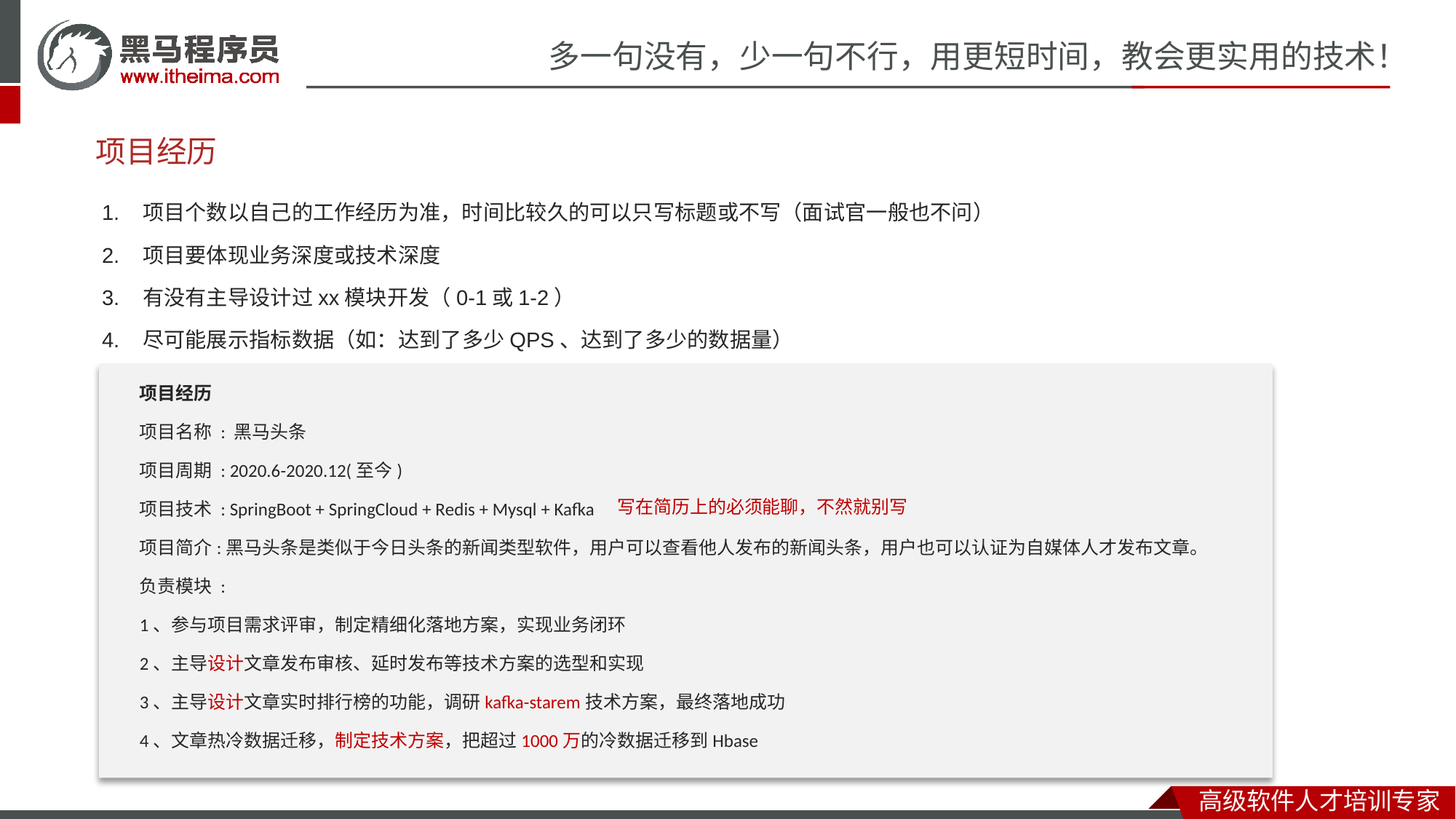

# 项目经历
项目个数以自己的工作经历为准，时间比较久的可以只写标题或不写（面试官一般也不问）
项目要体现业务深度或技术深度
有没有主导设计过xx模块开发（0-1或1-2）
尽可能展示指标数据（如：达到了多少QPS、达到了多少的数据量）

项目经历
项目名称 : 黑马头条
项目周期 : 2020.6-2020.12(至今)
项目技术 : SpringBoot + SpringCloud + Redis + Mysql + Kafka
项目简介:黑马头条是类似于今日头条的新闻类型软件，用户可以查看他人发布的新闻头条，用户也可以认证为自媒体人才发布文章。
负责模块 :
1、参与项目需求评审，制定精细化落地方案，实现业务闭环
2、主导设计文章发布审核、延时发布等技术方案的选型和实现
3、主导设计文章实时排行榜的功能，调研kafka-starem技术方案，最终落地成功
4、文章热冷数据迁移，制定技术方案，把超过1000万的冷数据迁移到Hbase

写在简历上的必须能聊，不然就别写